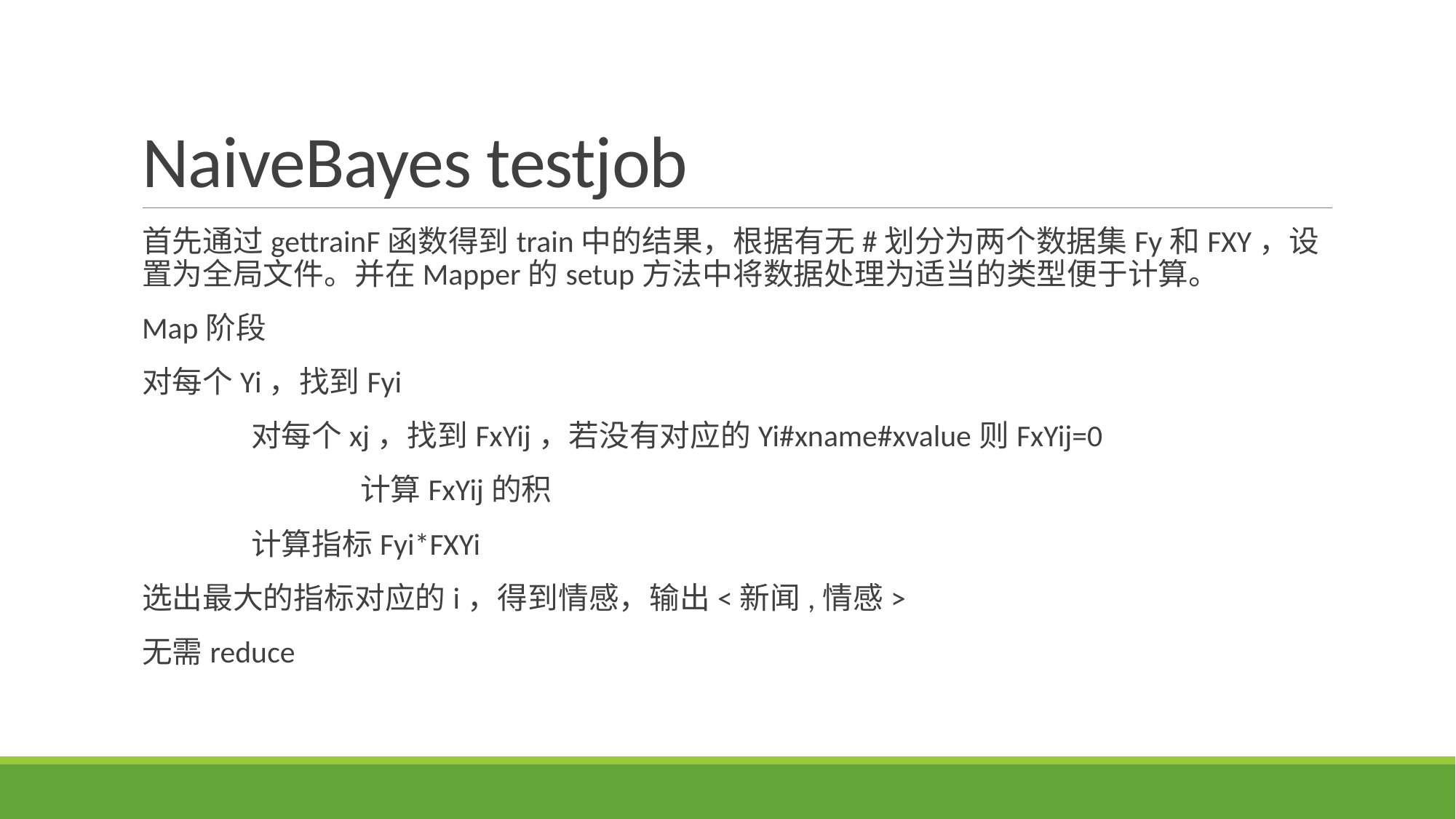

# NaiveBayes testjob
首先通过gettrainF函数得到train中的结果，根据有无#划分为两个数据集Fy和FXY，设置为全局文件。并在Mapper的setup方法中将数据处理为适当的类型便于计算。
Map阶段
对每个Yi，找到Fyi
	对每个xj，找到FxYij，若没有对应的Yi#xname#xvalue则FxYij=0
		计算FxYij的积
	计算指标Fyi*FXYi
选出最大的指标对应的i，得到情感，输出<新闻,情感>
无需reduce